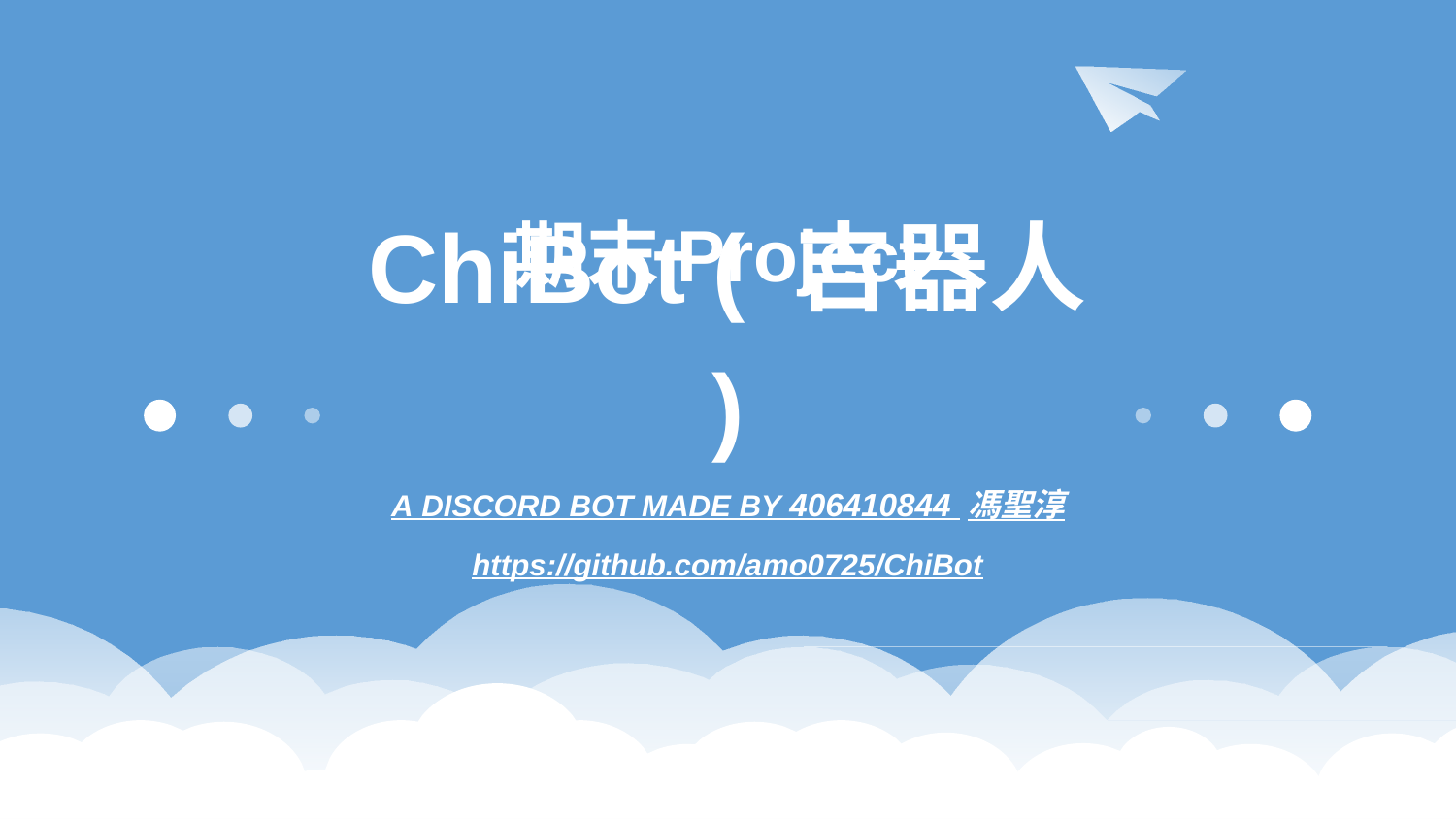

期末Project
# ChiBot ( 吉器人 )
A DISCORD BOT MADE BY 406410844 馮聖淳
https://github.com/amo0725/ChiBot